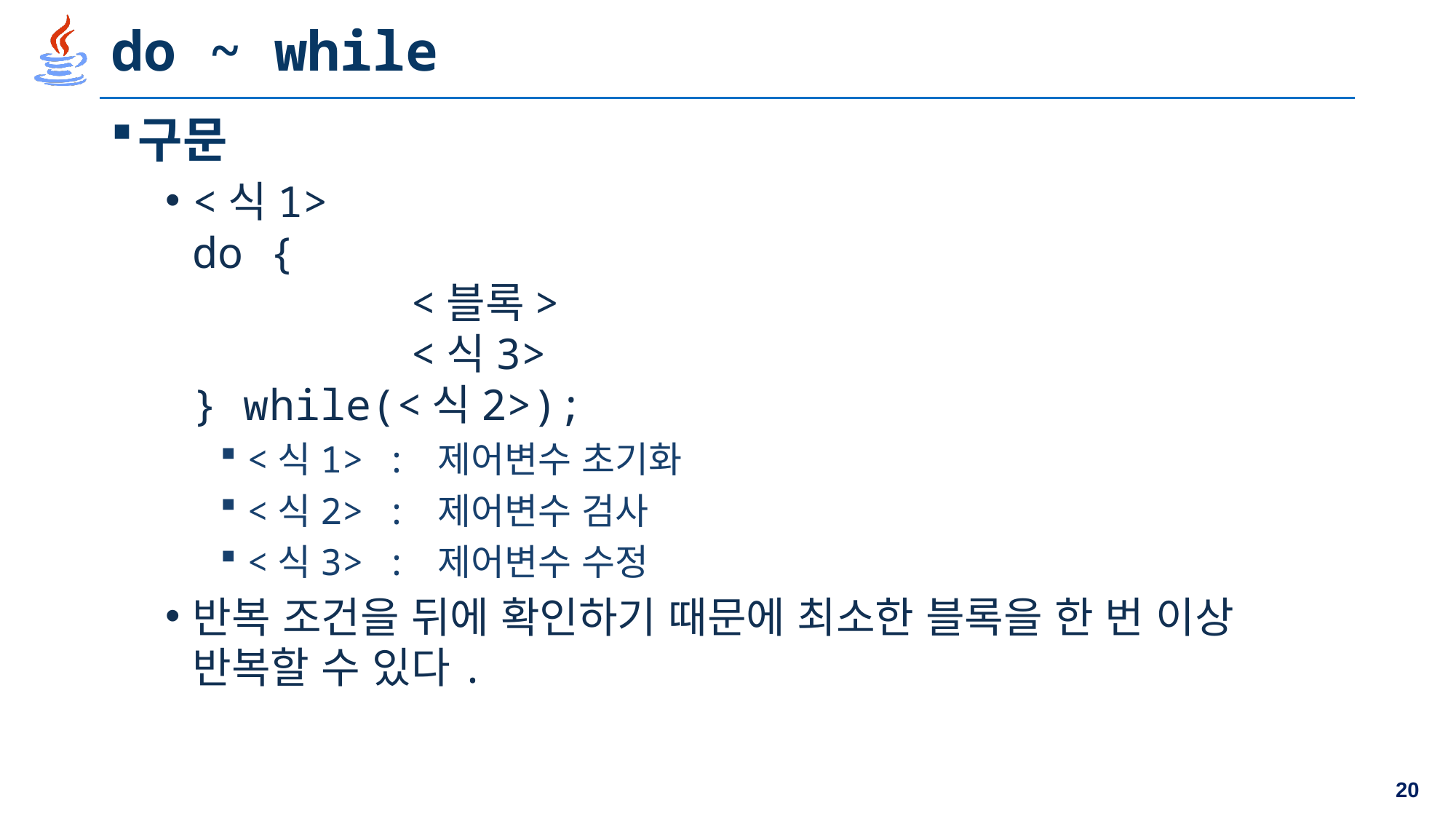

# do ~ while
구문
<식1>
do {
		<블록>
		<식3>
} while(<식2>);
<식1> : 제어변수 초기화
<식2> : 제어변수 검사
<식3> : 제어변수 수정
반복 조건을 뒤에 확인하기 때문에 최소한 블록을 한 번 이상 반복할 수 있다.

20